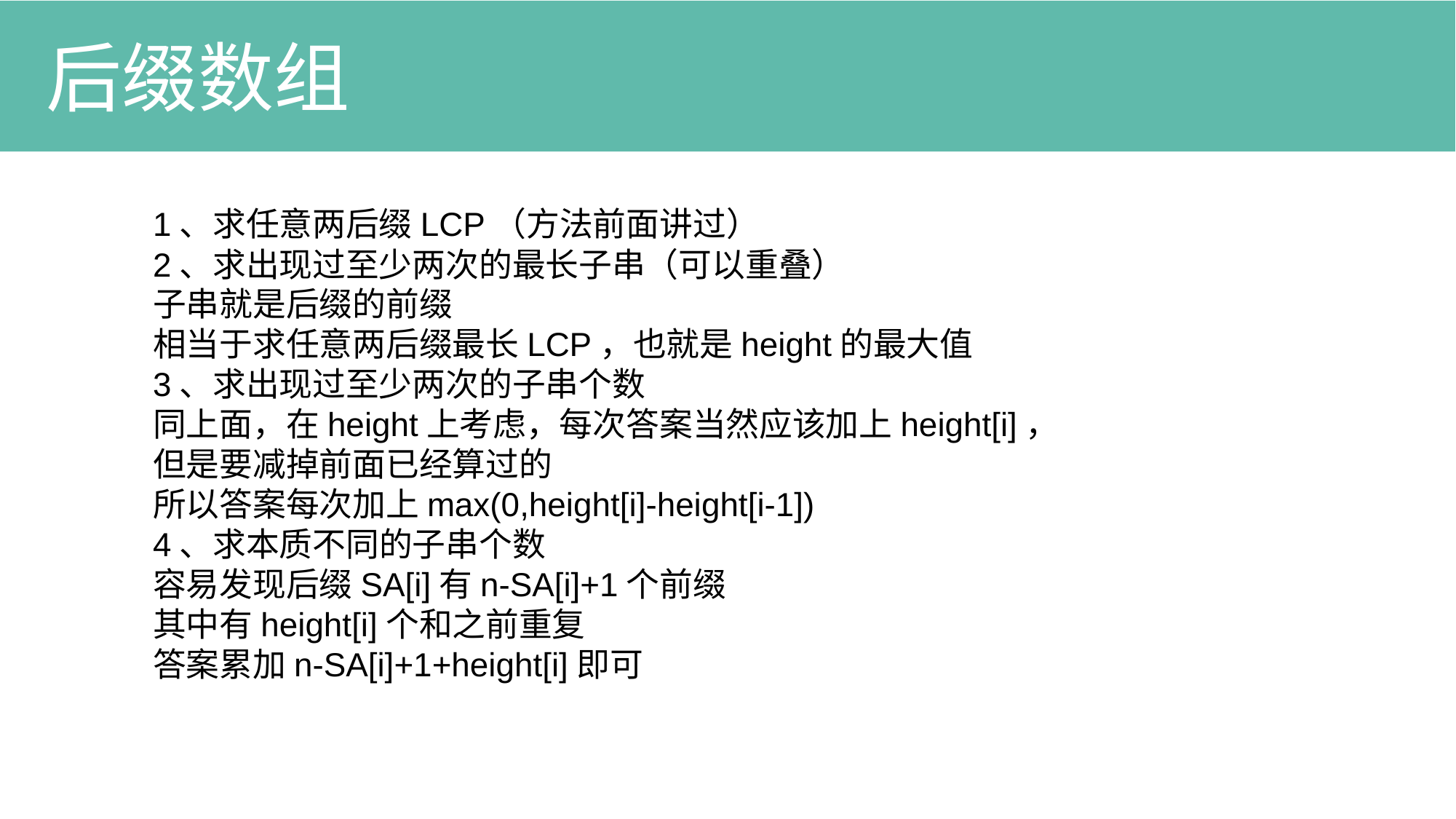

后缀数组
1、求任意两后缀LCP（方法前面讲过）
2、求出现过至少两次的最长子串（可以重叠）
子串就是后缀的前缀
相当于求任意两后缀最长LCP，也就是height的最大值
3、求出现过至少两次的子串个数
同上面，在height上考虑，每次答案当然应该加上height[i]，
但是要减掉前面已经算过的
所以答案每次加上max(0,height[i]-height[i-1])
4、求本质不同的子串个数
容易发现后缀SA[i]有n-SA[i]+1个前缀
其中有height[i]个和之前重复
答案累加n-SA[i]+1+height[i]即可